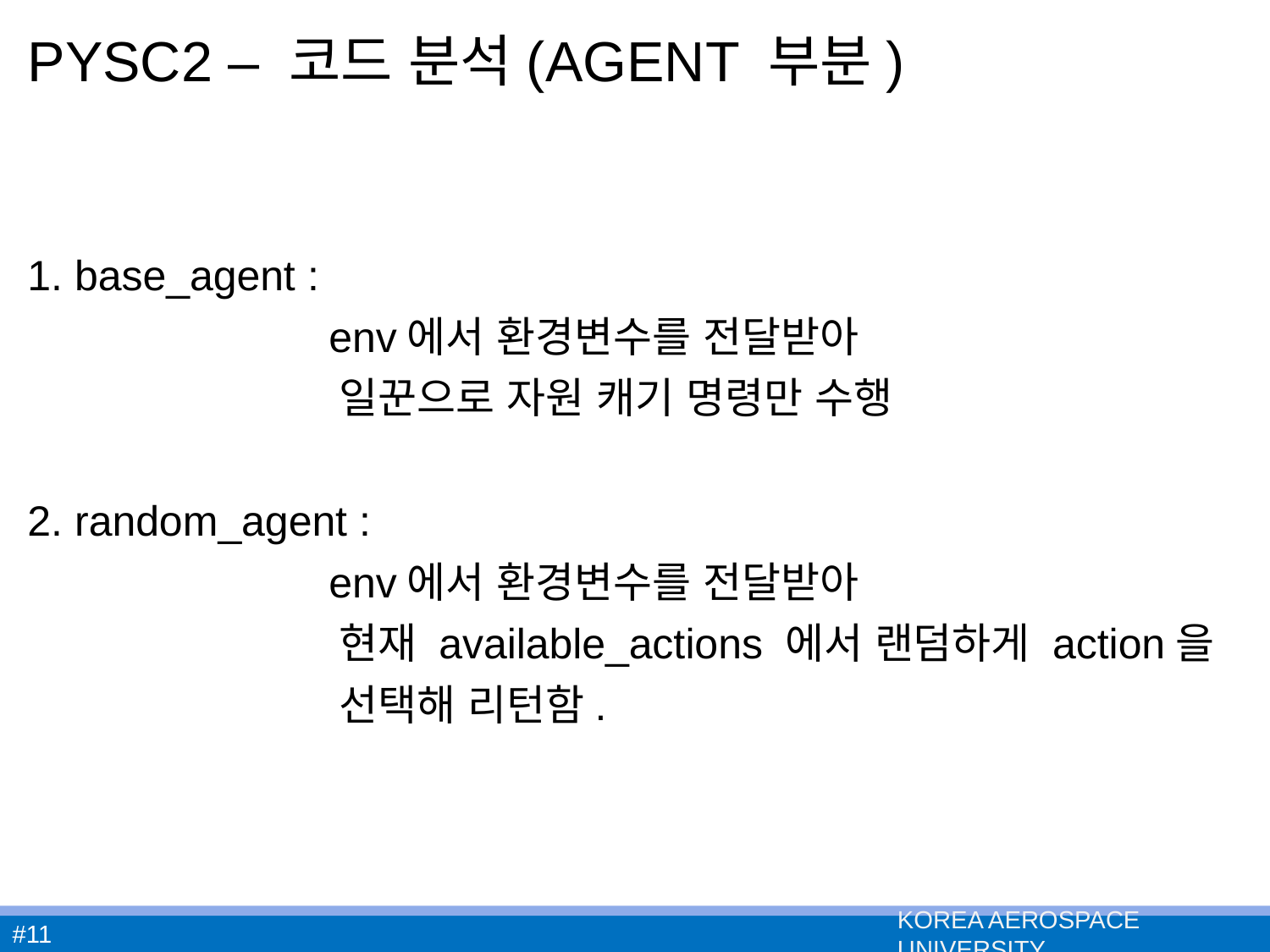

# PYSC2 – 코드 분석(AGENT 부분)

1. base_agent :
		    env에서 환경변수를 전달받아
		    일꾼으로 자원 캐기 명령만 수행

2. random_agent :
		    env에서 환경변수를 전달받아
		    현재 available_actions 에서 랜덤하게 action을
		    선택해 리턴함.
#11